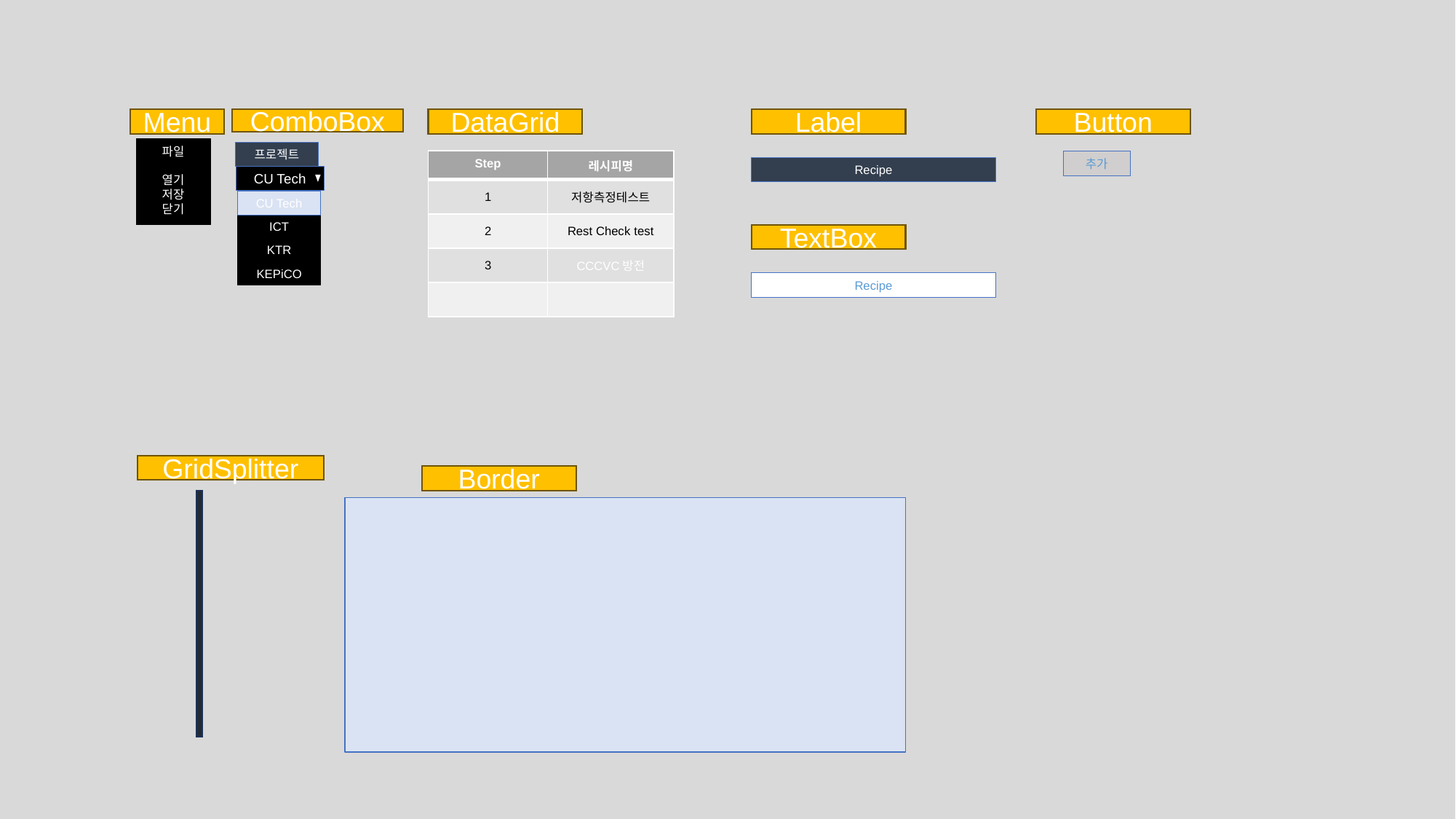

Menu
ComboBox
DataGrid
Label
Button
파일
프로젝트
| Step | 레시피명 |
| --- | --- |
| 1 | 저항측정테스트 |
| 2 | Rest Check test |
| 3 | CCCVC방전 |
|  |  |
추가
Recipe
열기
저장
닫기
CU Tech

내전압
CU Tech
ICT
KTR
KEPiCO
TextBox
Recipe
GridSplitter
Border